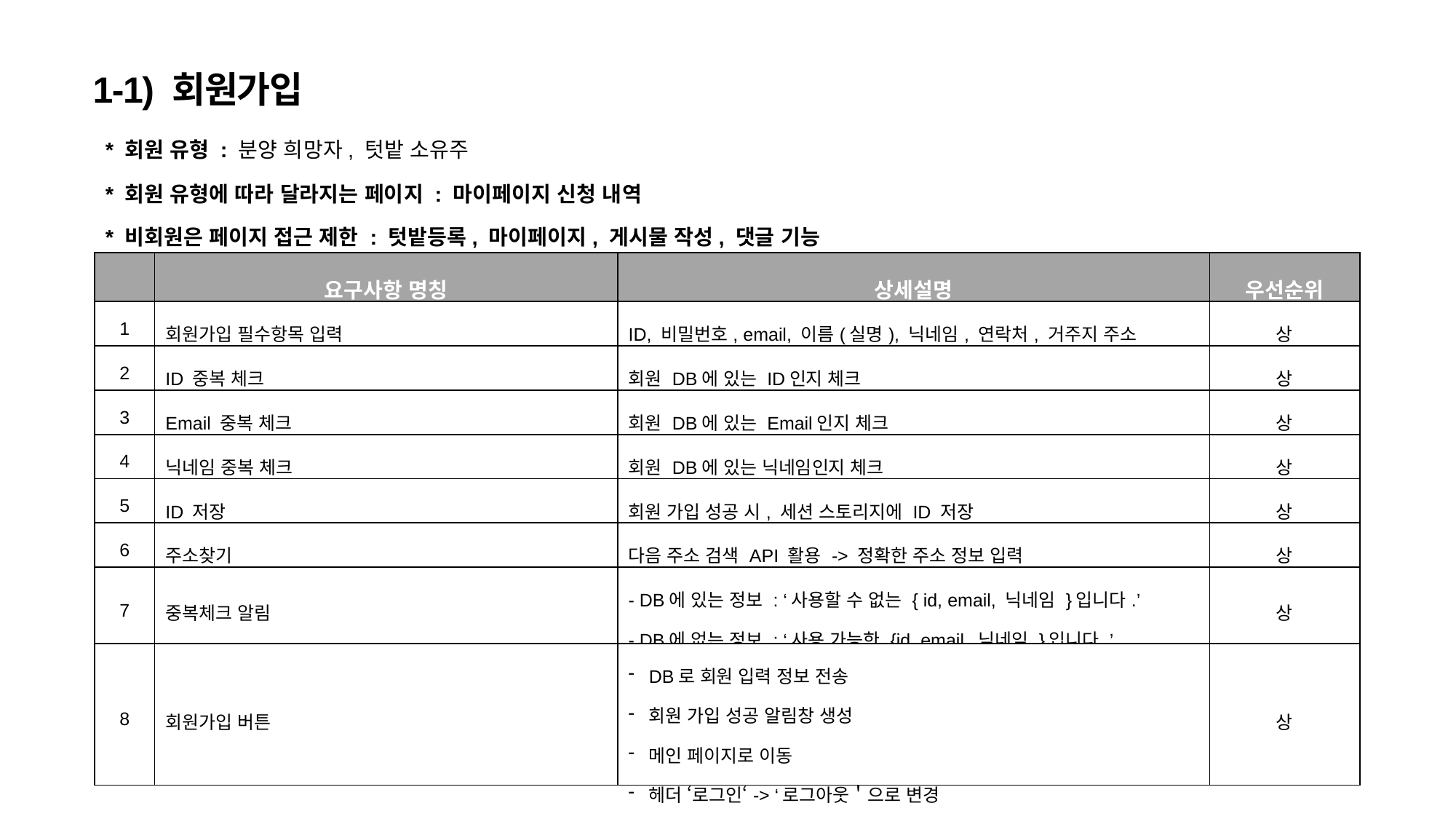

1-1) 회원가입
* 회원 유형 : 분양 희망자, 텃밭 소유주
* 회원 유형에 따라 달라지는 페이지 : 마이페이지 신청 내역
* 비회원은 페이지 접근 제한 : 텃밭등록, 마이페이지, 게시물 작성, 댓글 기능
|  | 요구사항 명칭 | 상세설명 | 우선순위 |
| --- | --- | --- | --- |
| 1 | 회원가입 필수항목 입력 | ID, 비밀번호, email, 이름(실명), 닉네임, 연락처, 거주지 주소 | 상 |
| 2 | ID 중복 체크 | 회원 DB에 있는 ID인지 체크 | 상 |
| 3 | Email 중복 체크 | 회원 DB에 있는 Email인지 체크 | 상 |
| 4 | 닉네임 중복 체크 | 회원 DB에 있는 닉네임인지 체크 | 상 |
| 5 | ID 저장 | 회원 가입 성공 시, 세션 스토리지에 ID 저장 | 상 |
| 6 | 주소찾기 | 다음 주소 검색 API 활용 -> 정확한 주소 정보 입력 | 상 |
| 7 | 중복체크 알림 | - DB에 있는 정보 : ‘사용할 수 없는 { id, email, 닉네임 }입니다.’ - DB에 없는 정보 : ‘사용 가능한 {id, email, 닉네임 }입니다.’ | 상 |
| 8 | 회원가입 버튼 | DB로 회원 입력 정보 전송 회원 가입 성공 알림창 생성 메인 페이지로 이동 헤더 ‘로그인‘-> ‘로그아웃＇으로 변경 | 상 |